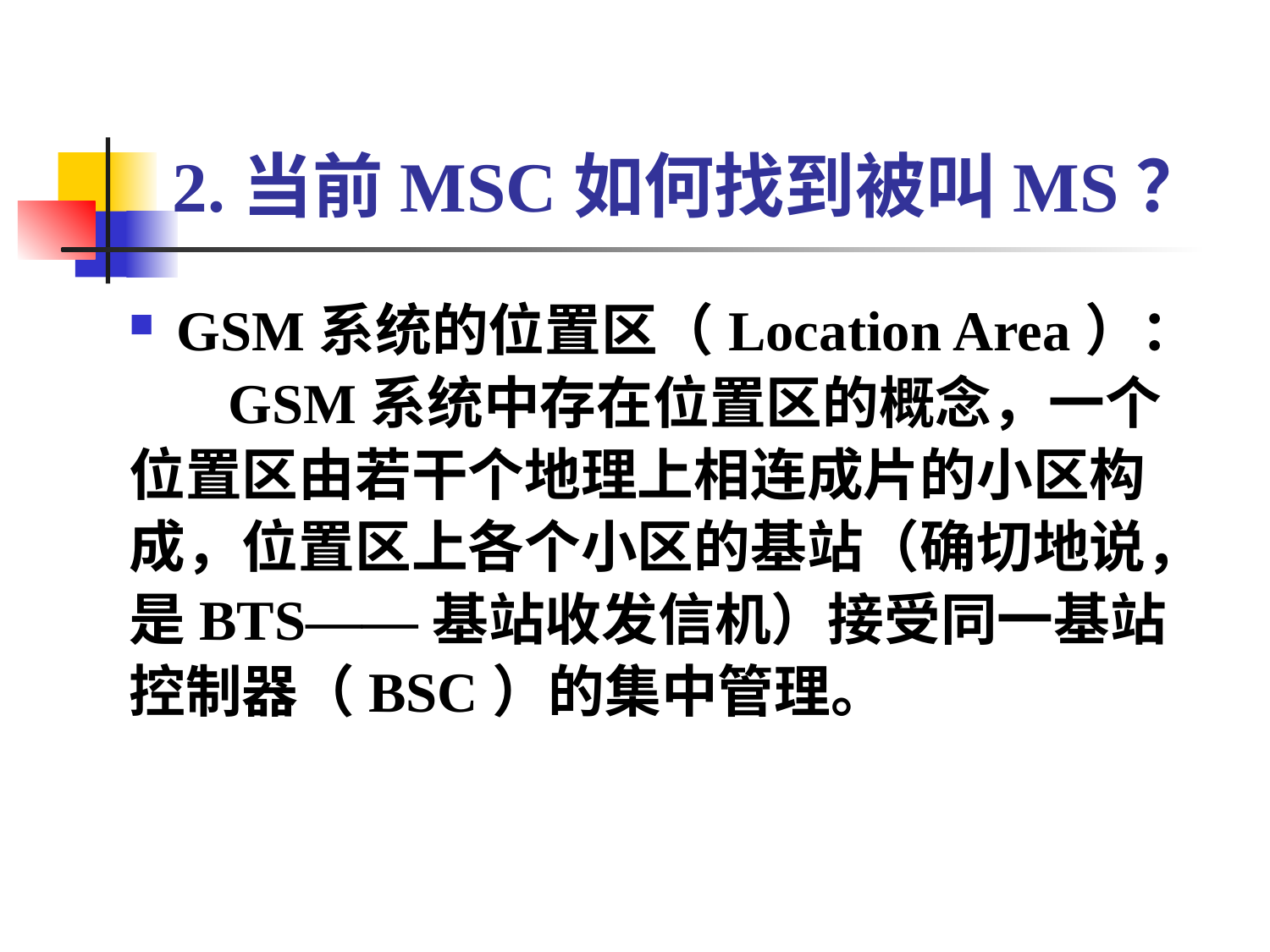

# 2.当前MSC如何找到被叫MS？
GSM系统的位置区（Location Area）：
       GSM系统中存在位置区的概念，一个
位置区由若干个地理上相连成片的小区构
成，位置区上各个小区的基站（确切地说，
是BTS——基站收发信机）接受同一基站
控制器（BSC）的集中管理。